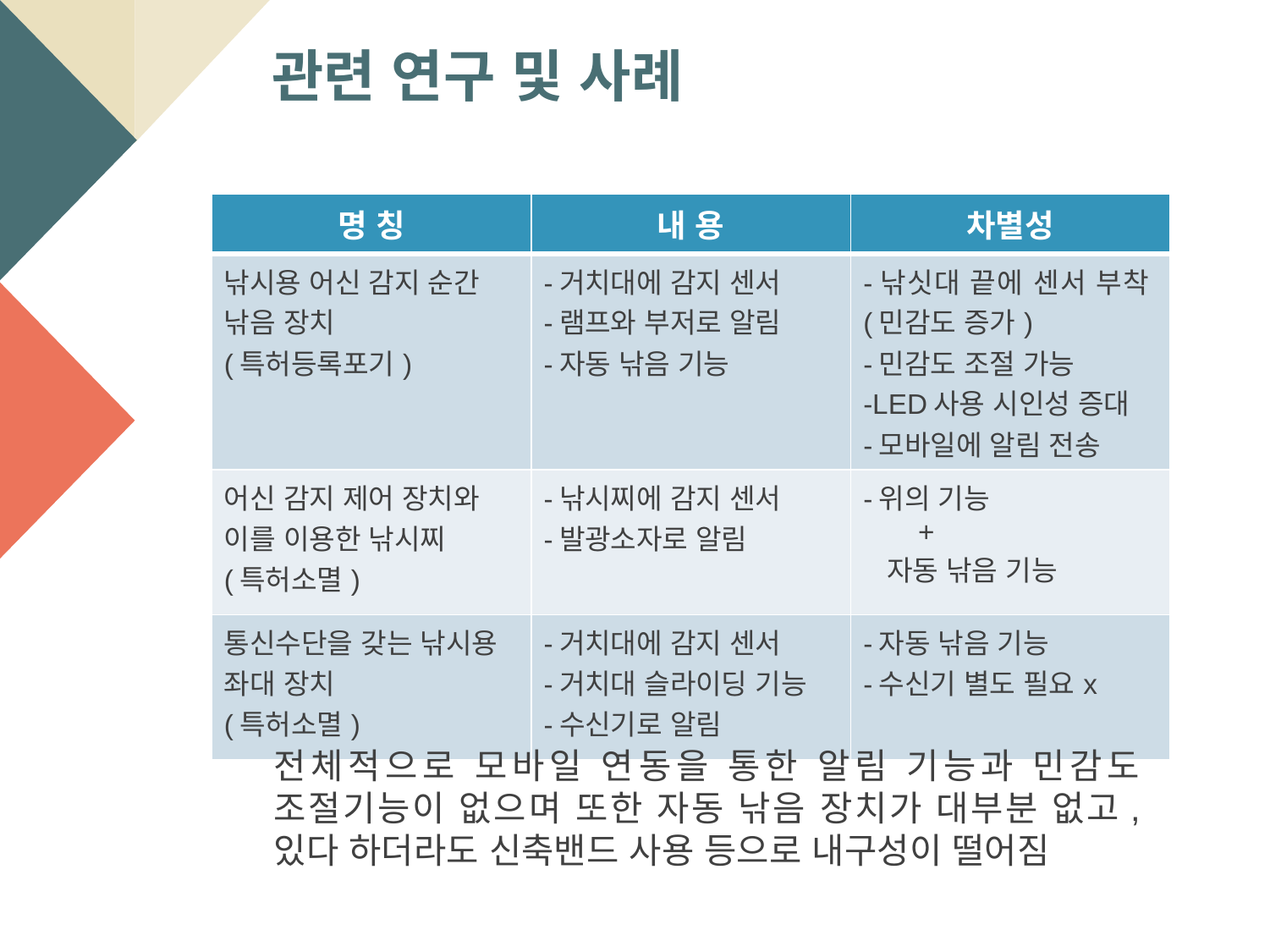

관련 연구 및 사례
| 명 칭 | 내 용 | 차별성 |
| --- | --- | --- |
| 낚시용 어신 감지 순간 낚음 장치 (특허등록포기) | -거치대에 감지 센서 -램프와 부저로 알림 -자동 낚음 기능 | -낚싯대 끝에 센서 부착(민감도 증가) -민감도 조절 가능 -LED사용 시인성 증대 -모바일에 알림 전송 |
| 어신 감지 제어 장치와 이를 이용한 낚시찌 (특허소멸) | -낚시찌에 감지 센서 -발광소자로 알림 | -위의 기능 + 자동 낚음 기능 |
| 통신수단을 갖는 낚시용 좌대 장치 (특허소멸) | -거치대에 감지 센서 -거치대 슬라이딩 기능 -수신기로 알림 | -자동 낚음 기능 -수신기 별도 필요x |
전체적으로 모바일 연동을 통한 알림 기능과 민감도 조절기능이 없으며 또한 자동 낚음 장치가 대부분 없고, 있다 하더라도 신축밴드 사용 등으로 내구성이 떨어짐